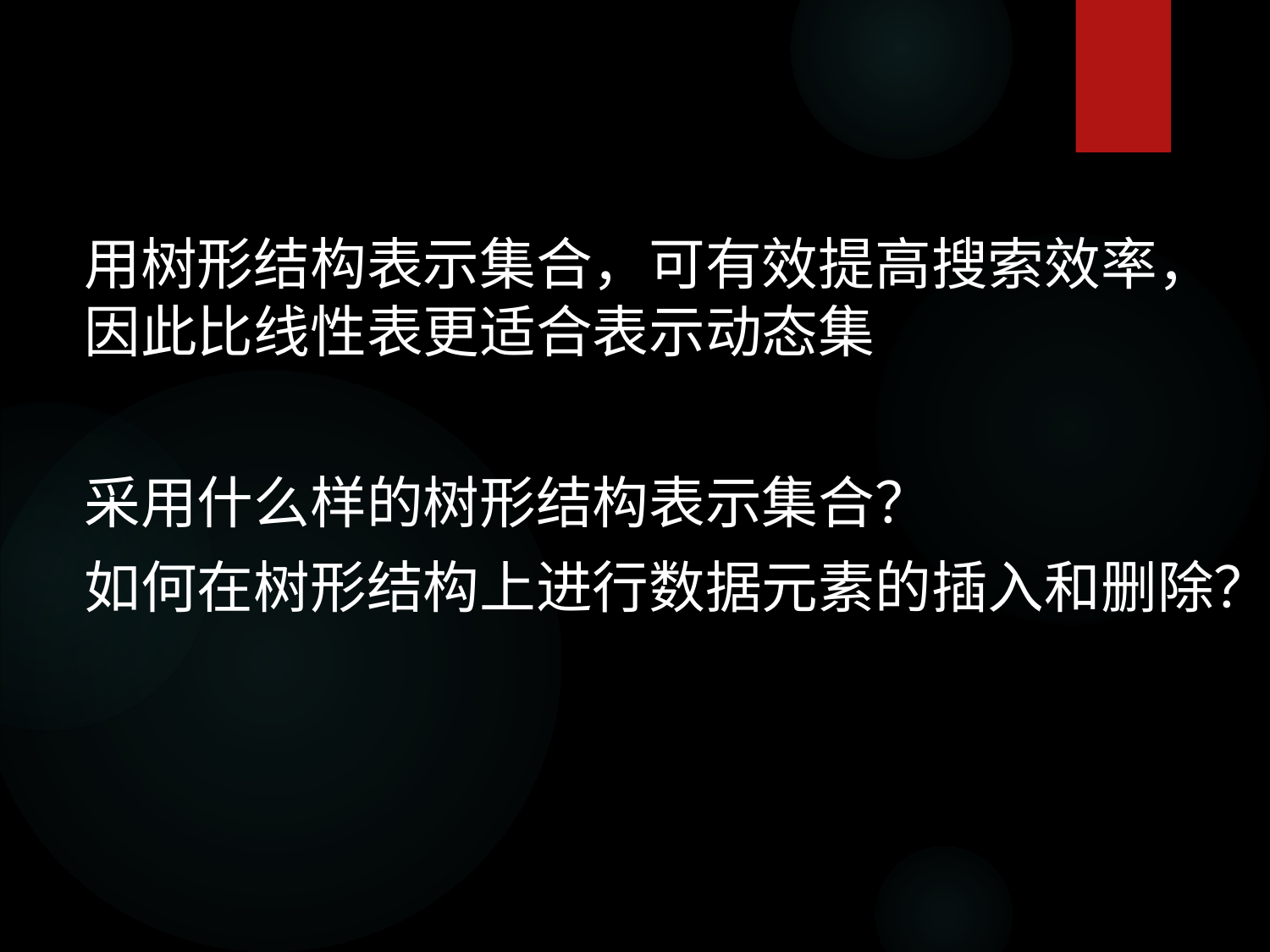

用树形结构表示集合，可有效提高搜索效率，因此比线性表更适合表示动态集

采用什么样的树形结构表示集合？
如何在树形结构上进行数据元素的插入和删除？